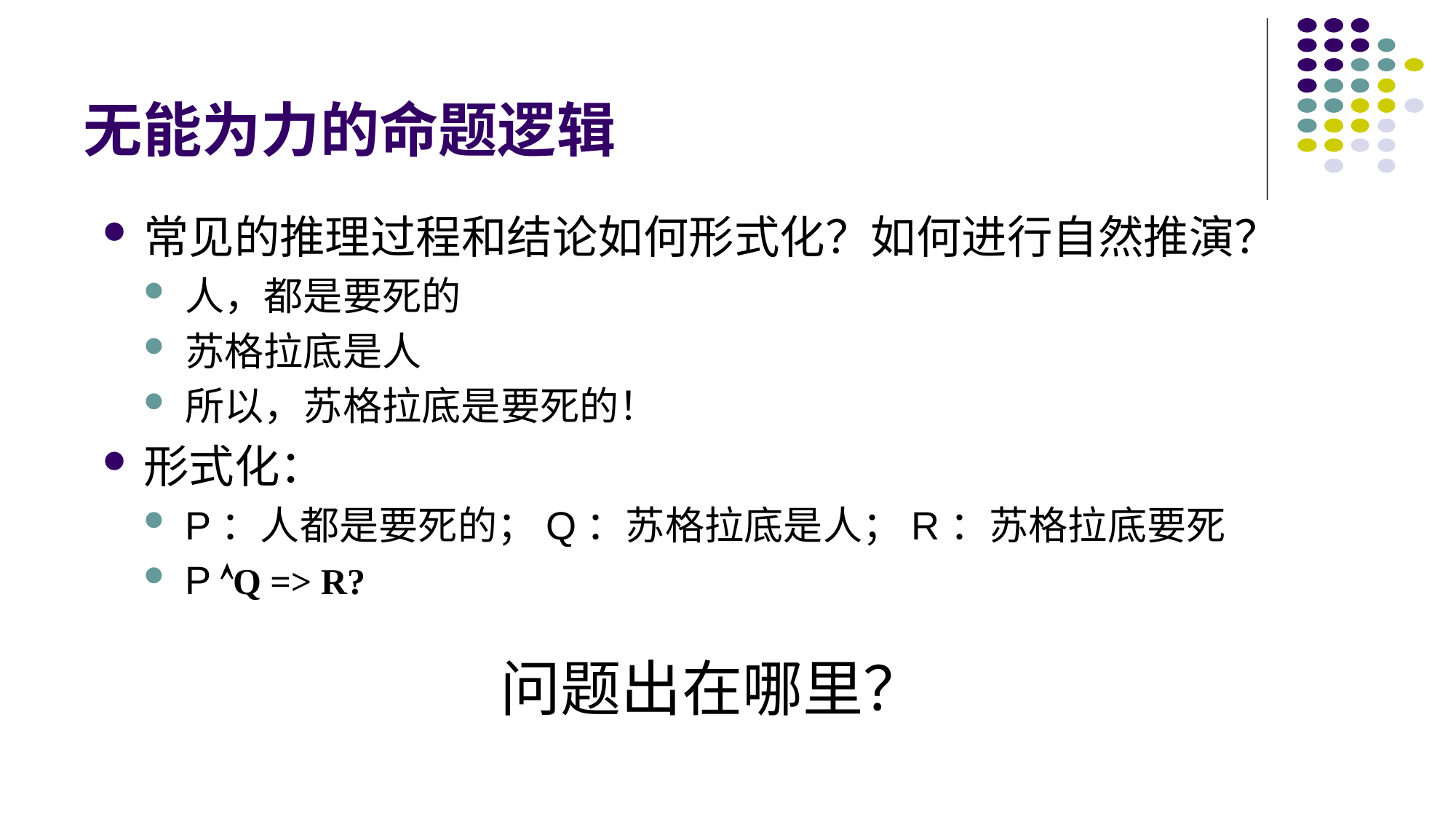

# 无能为力的命题逻辑
常见的推理过程和结论如何形式化？如何进行自然推演？
人，都是要死的
苏格拉底是人
所以，苏格拉底是要死的！
形式化：
P：人都是要死的；Q：苏格拉底是人；R：苏格拉底要死
P ∧Q => R?
问题出在哪里？